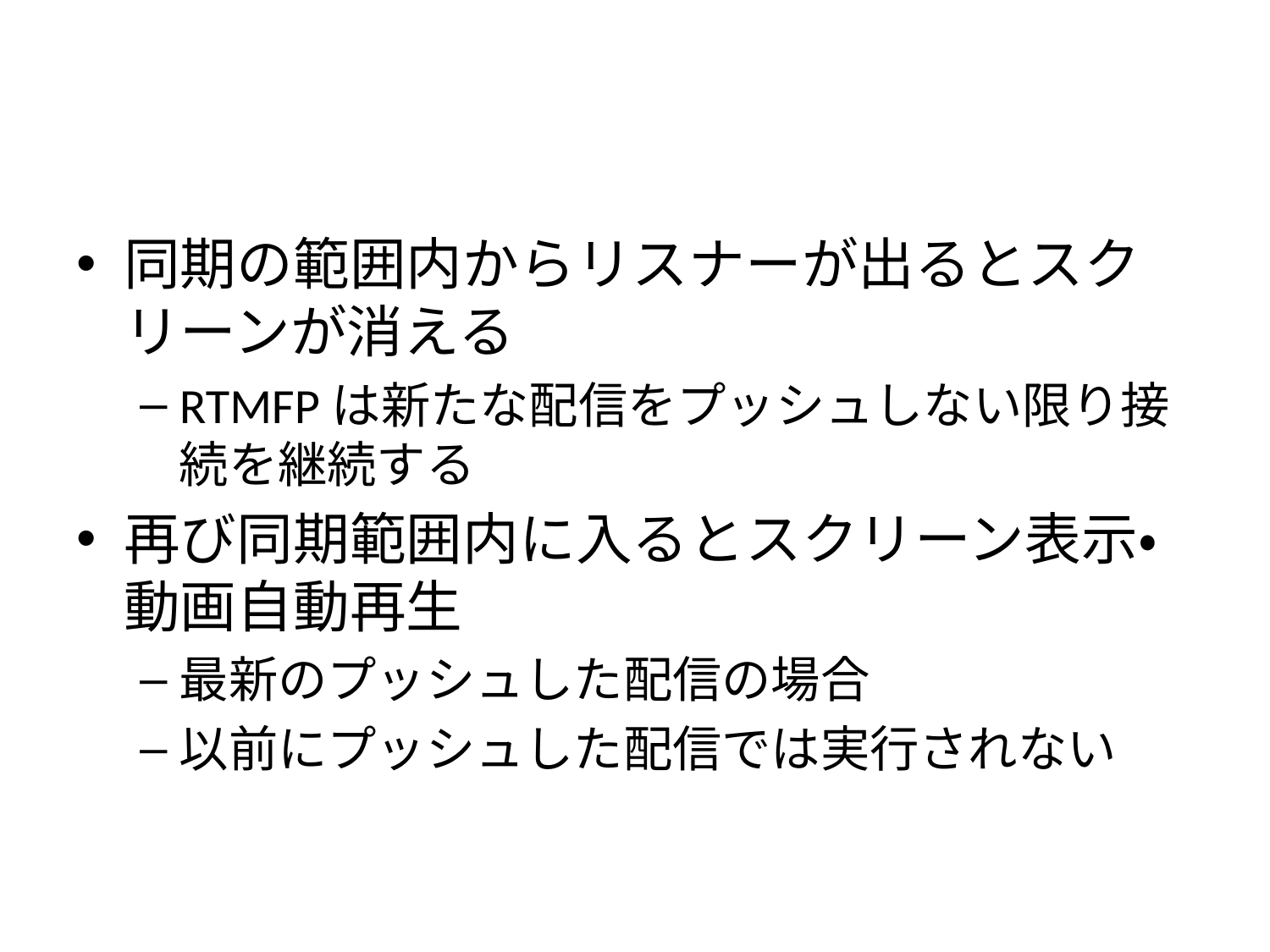

#
同期の範囲内からリスナーが出るとスクリーンが消える
RTMFPは新たな配信をプッシュしない限り接続を継続する
再び同期範囲内に入るとスクリーン表示・動画自動再生
最新のプッシュした配信の場合
以前にプッシュした配信では実行されない